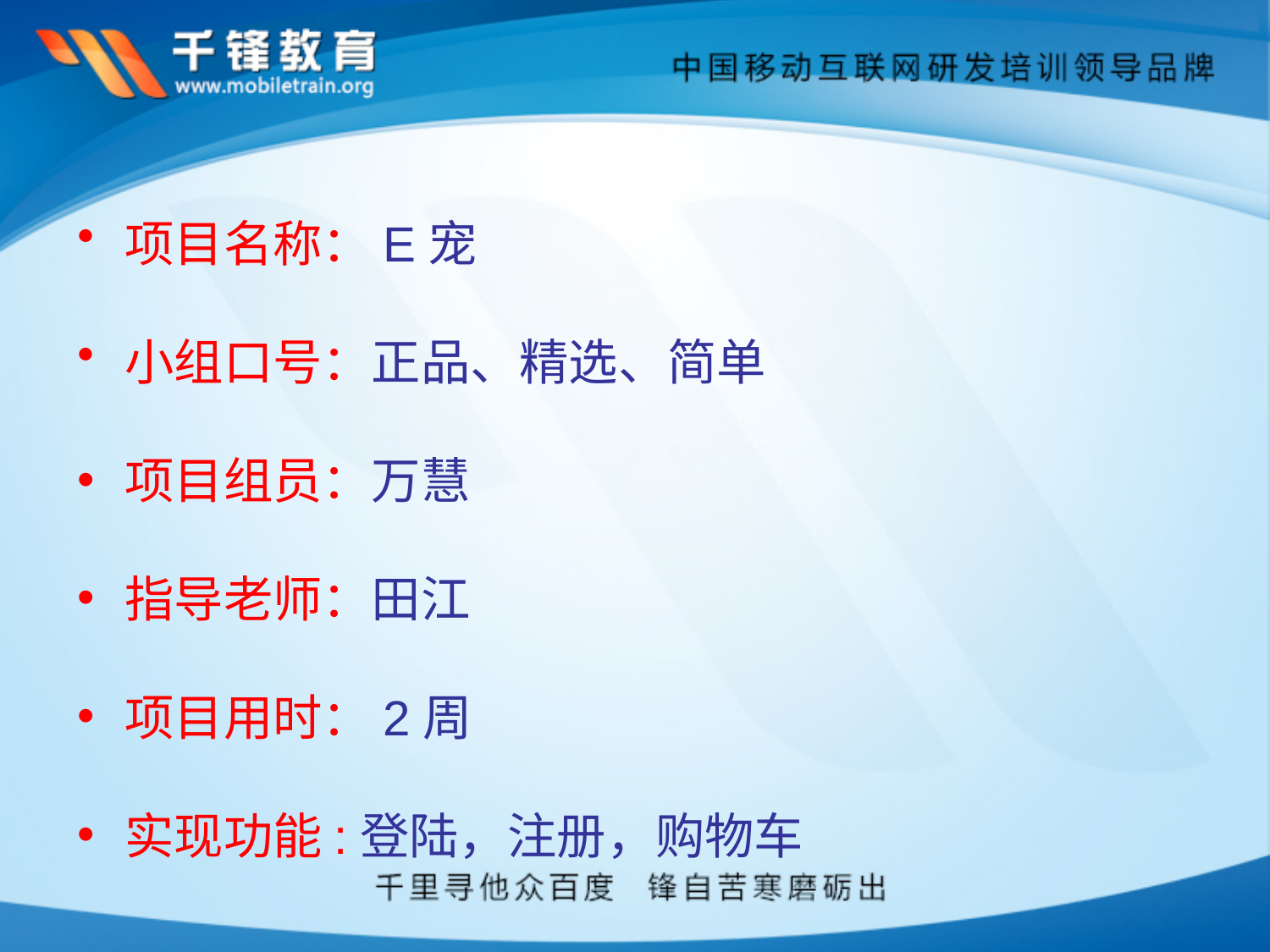

项目名称：E宠

小组口号：正品、精选、简单

项目组员：万慧

指导老师：田江

项目用时：2周

实现功能:登陆，注册，购物车